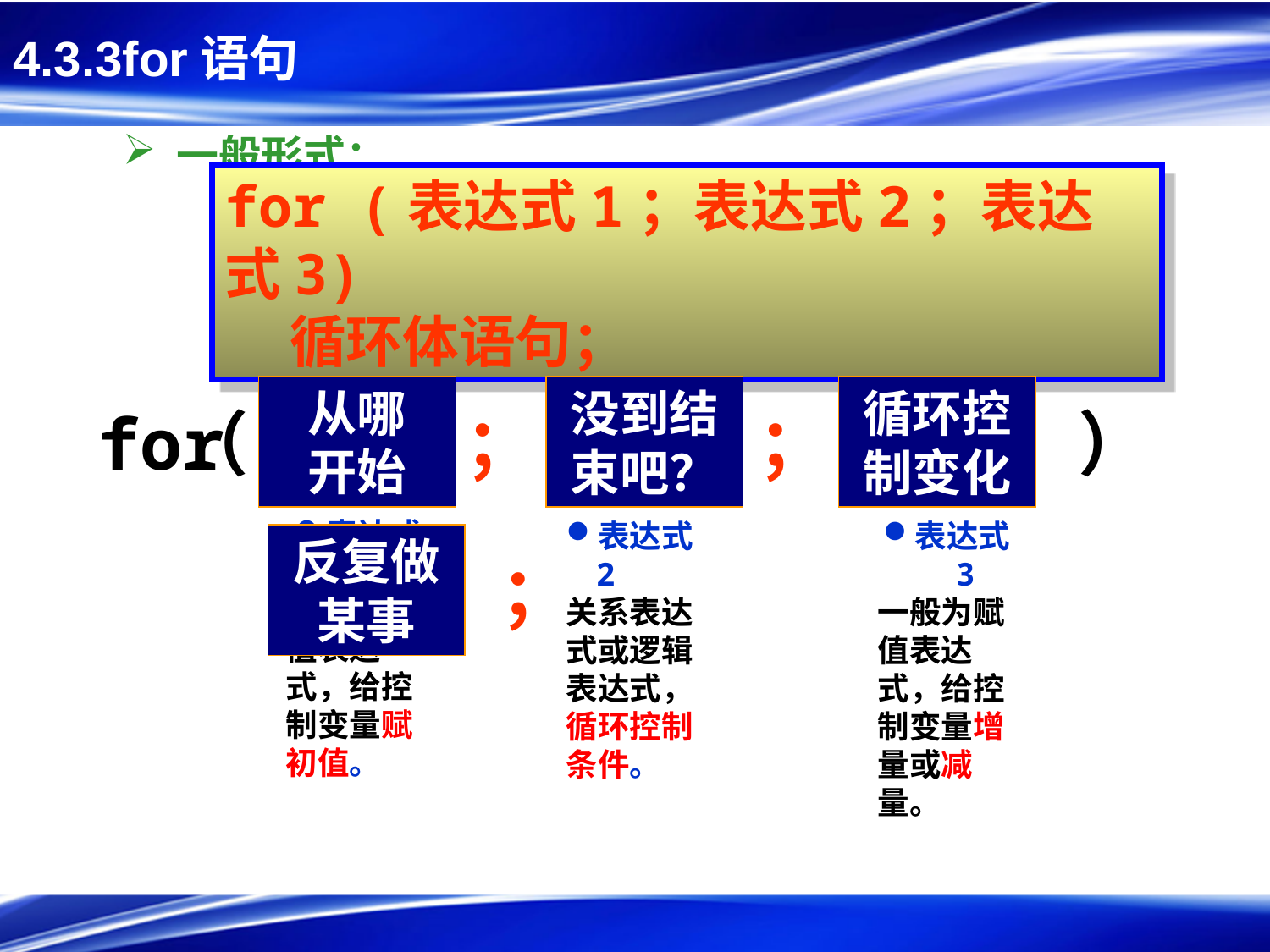

# 4.3.3for语句
 一般形式：
for (表达式1；表达式2；表达式3)
    循环体语句；
从哪
开始
没到结束吧？
循环控制变化
for
（
；
；
）
表达式1
一般为赋值表达式，给控制变量赋初值。
表达式2
关系表达式或逻辑表达式，循环控制条件。
表达式3
一般为赋值表达式，给控制变量增量或减量。
反复做某事
；